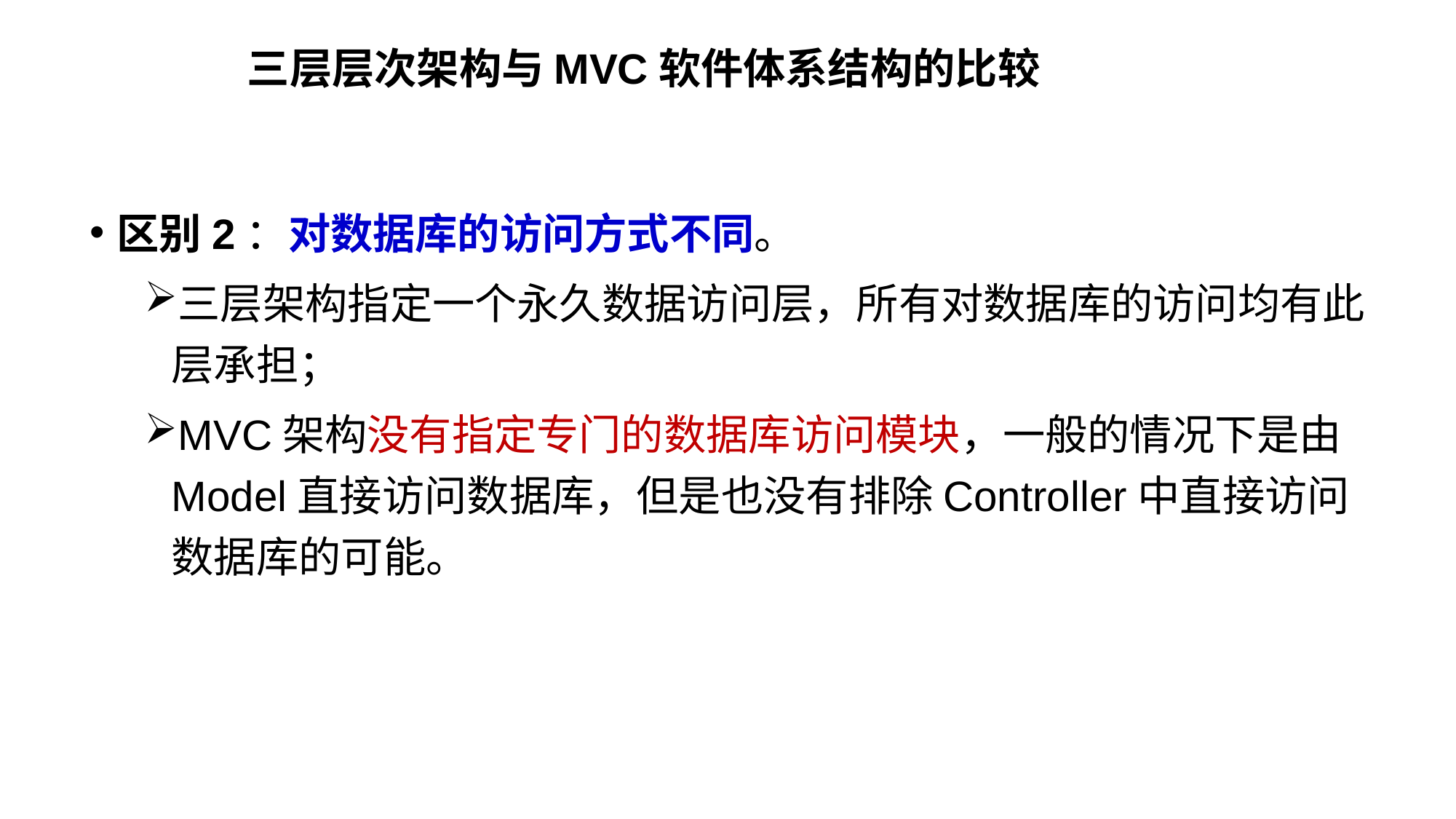

# 三层层次架构与MVC软件体系结构的比较
区别2：对数据库的访问方式不同。
三层架构指定一个永久数据访问层，所有对数据库的访问均有此层承担；
MVC架构没有指定专门的数据库访问模块，一般的情况下是由Model直接访问数据库，但是也没有排除Controller中直接访问数据库的可能。